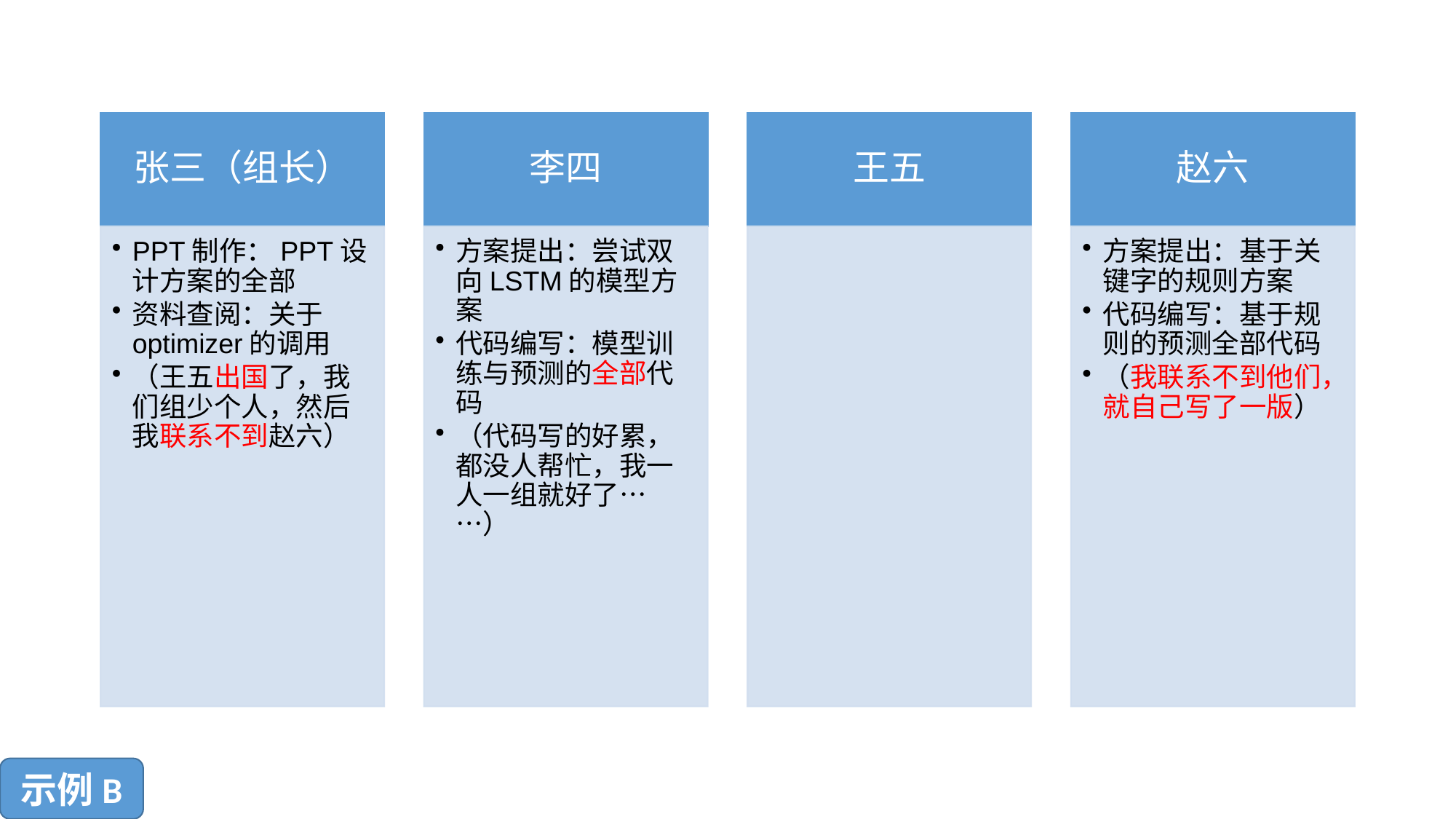

张三（组长）
PPT制作：PPT设计方案的全部
资料查阅：关于optimizer的调用
（王五出国了，我们组少个人，然后我联系不到赵六）

李四
方案提出：尝试双向LSTM的模型方案
代码编写：模型训练与预测的全部代码
（代码写的好累，都没人帮忙，我一人一组就好了……）

王五

赵六
方案提出：基于关键字的规则方案
代码编写：基于规则的预测全部代码
（我联系不到他们，就自己写了一版）

示例B